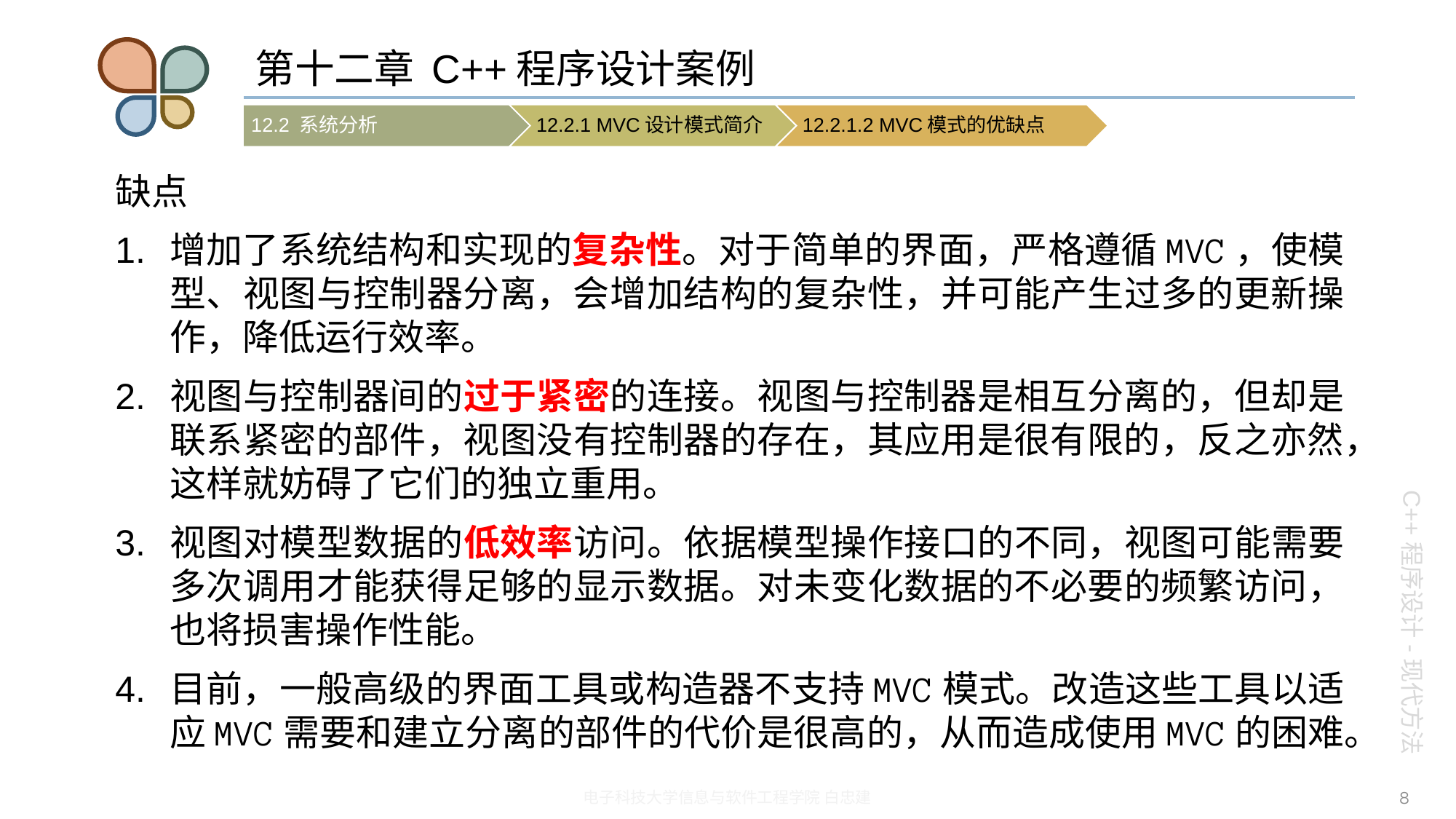

# 第十二章 C++程序设计案例
12.2 系统分析
12.2.1 MVC设计模式简介
12.2.1.2 MVC模式的优缺点
缺点
增加了系统结构和实现的复杂性。对于简单的界面，严格遵循MVC，使模型、视图与控制器分离，会增加结构的复杂性，并可能产生过多的更新操作，降低运行效率。
视图与控制器间的过于紧密的连接。视图与控制器是相互分离的，但却是联系紧密的部件，视图没有控制器的存在，其应用是很有限的，反之亦然，这样就妨碍了它们的独立重用。
视图对模型数据的低效率访问。依据模型操作接口的不同，视图可能需要多次调用才能获得足够的显示数据。对未变化数据的不必要的频繁访问，也将损害操作性能。
目前，一般高级的界面工具或构造器不支持MVC模式。改造这些工具以适应MVC需要和建立分离的部件的代价是很高的，从而造成使用MVC的困难。

8